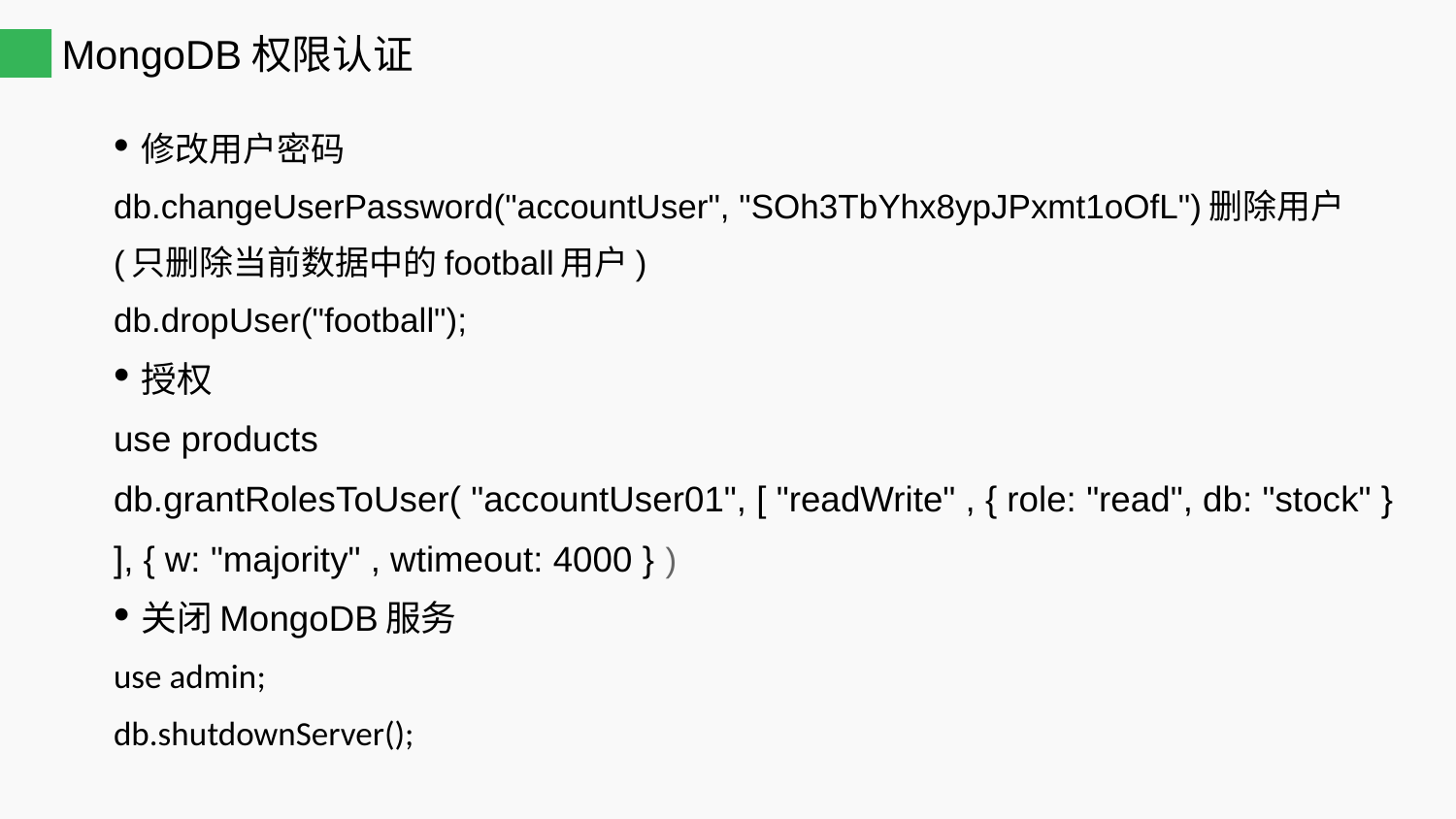

# MongoDB权限认证
修改用户密码
db.changeUserPassword("accountUser", "SOh3TbYhx8ypJPxmt1oOfL")删除用户(只删除当前数据中的football用户)
db.dropUser("football");
授权
use products
db.grantRolesToUser( "accountUser01", [ "readWrite" , { role: "read", db: "stock" } ], { w: "majority" , wtimeout: 4000 } )
关闭MongoDB服务
use admin;
db.shutdownServer();